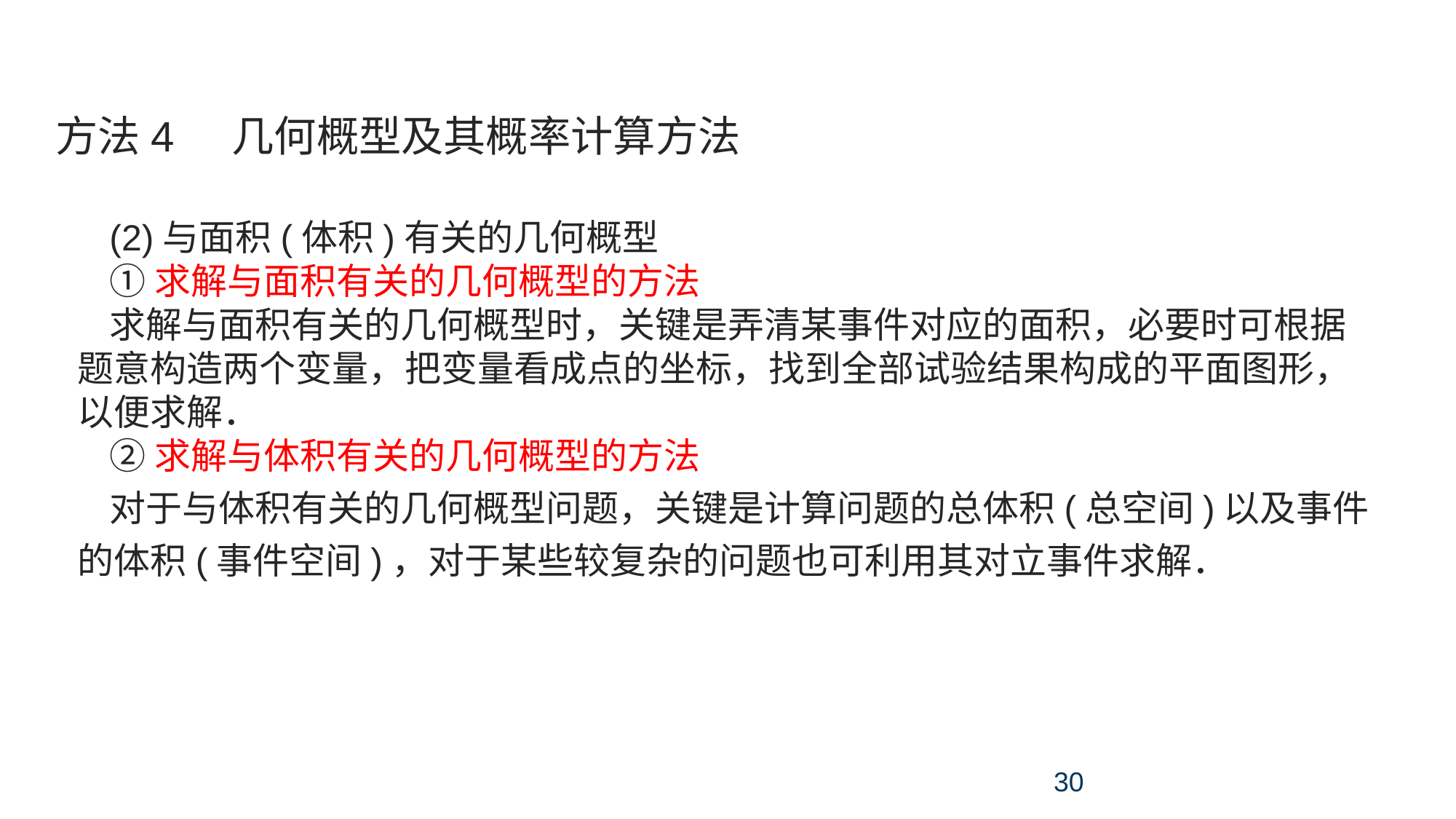

考点一  随机事件的概率、古典概型和几何概型
方法4    几何概型及其概率计算方法
(2)与面积(体积)有关的几何概型
①求解与面积有关的几何概型的方法
求解与面积有关的几何概型时，关键是弄清某事件对应的面积，必要时可根据题意构造两个变量，把变量看成点的坐标，找到全部试验结果构成的平面图形，以便求解．
②求解与体积有关的几何概型的方法
对于与体积有关的几何概型问题，关键是计算问题的总体积(总空间)以及事件的体积(事件空间)，对于某些较复杂的问题也可利用其对立事件求解．
30